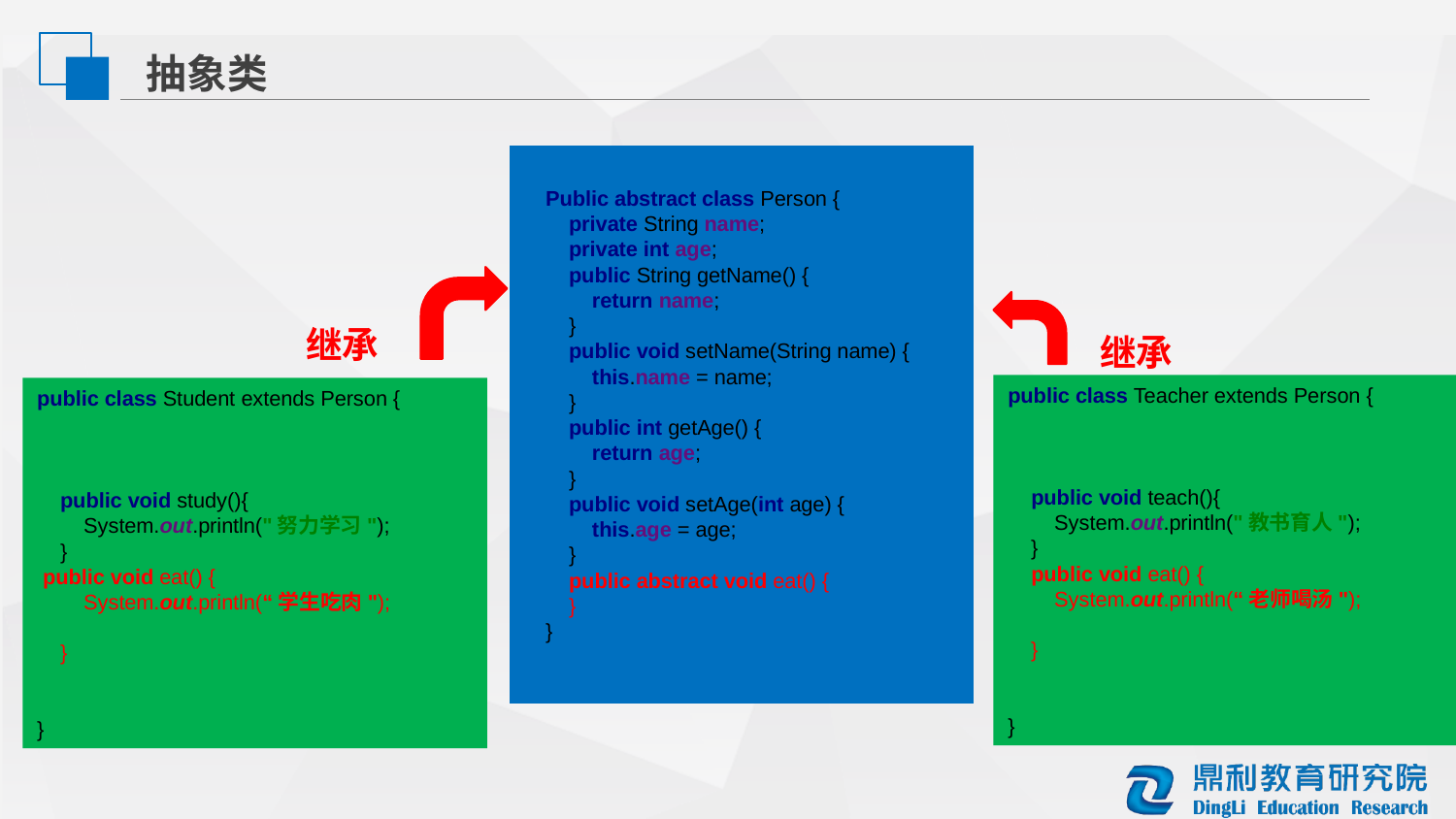

抽象类

Public abstract class Person {
    private String name;
    private int age;
    public String getName() {
        return name;
    }
    public void setName(String name) {
        this.name = name;
    }
    public int getAge() {
        return age;
    }
    public void setAge(int age) {
        this.age = age;
    }
    public abstract void eat() {
    }
}

继承
继承
public class Teacher extends Person {

    public void teach(){
        System.out.println("教书育人");
    }
    public void eat() {
        System.out.println(“老师喝汤");
    }

}
public class Student extends Person {

    public void study(){
        System.out.println("努力学习");
    }
 public void eat() {
        System.out.println(“学生吃肉");
    }
}